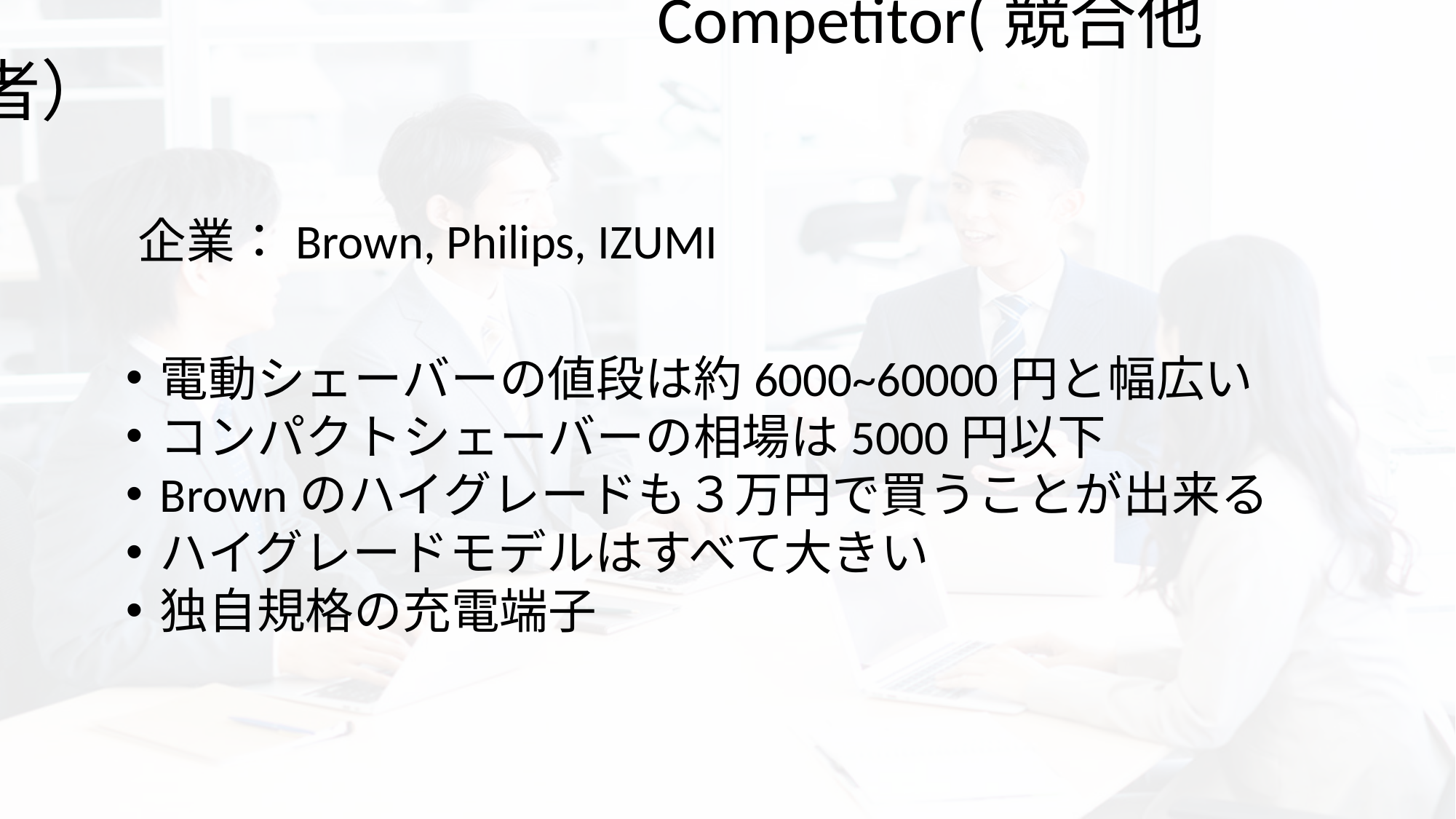

# Competitor(競合他者）
企業：Brown, Philips, IZUMI

電動シェーバーの値段は約6000~60000円と幅広い
コンパクトシェーバーの相場は5000円以下
Brownのハイグレードも３万円で買うことが出来る
ハイグレードモデルはすべて大きい
独自規格の充電端子